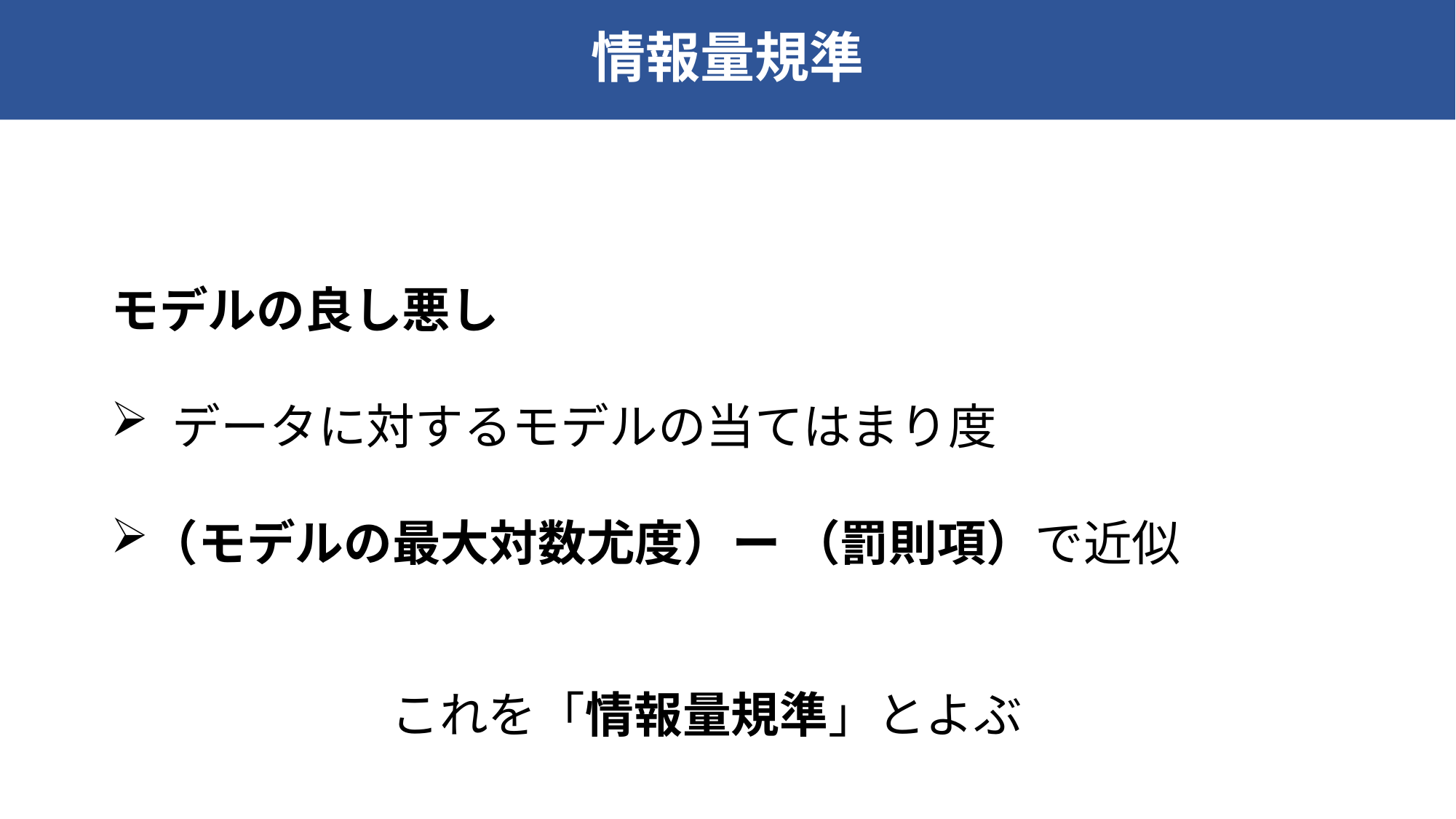

# 情報量規準
モデルの良し悪し
 データに対するモデルの当てはまり度
（モデルの最大対数尤度）ー （罰則項）で近似
これを「情報量規準」とよぶ